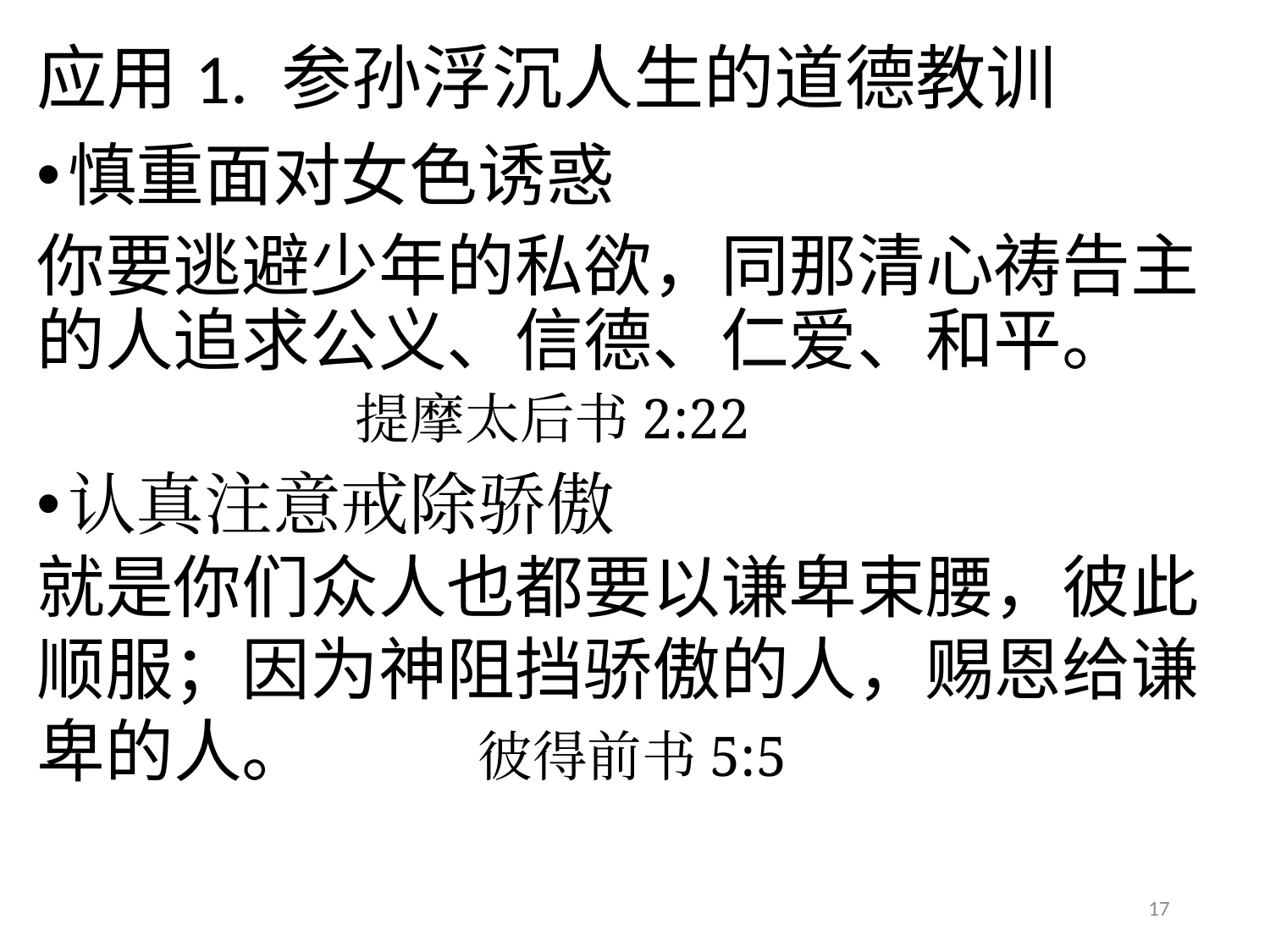

# 应用1. 参孙浮沉人生的道德教训
慎重面对女色诱惑
你要逃避少年的私欲，同那清心祷告主的人追求公义、信德、仁爱、和平。
                     提摩太后书2:22
认真注意戒除骄傲
就是你们众人也都要以谦卑束腰，彼此顺服；因为神阻挡骄傲的人，赐恩给谦卑的人。           彼得前书5:5

17